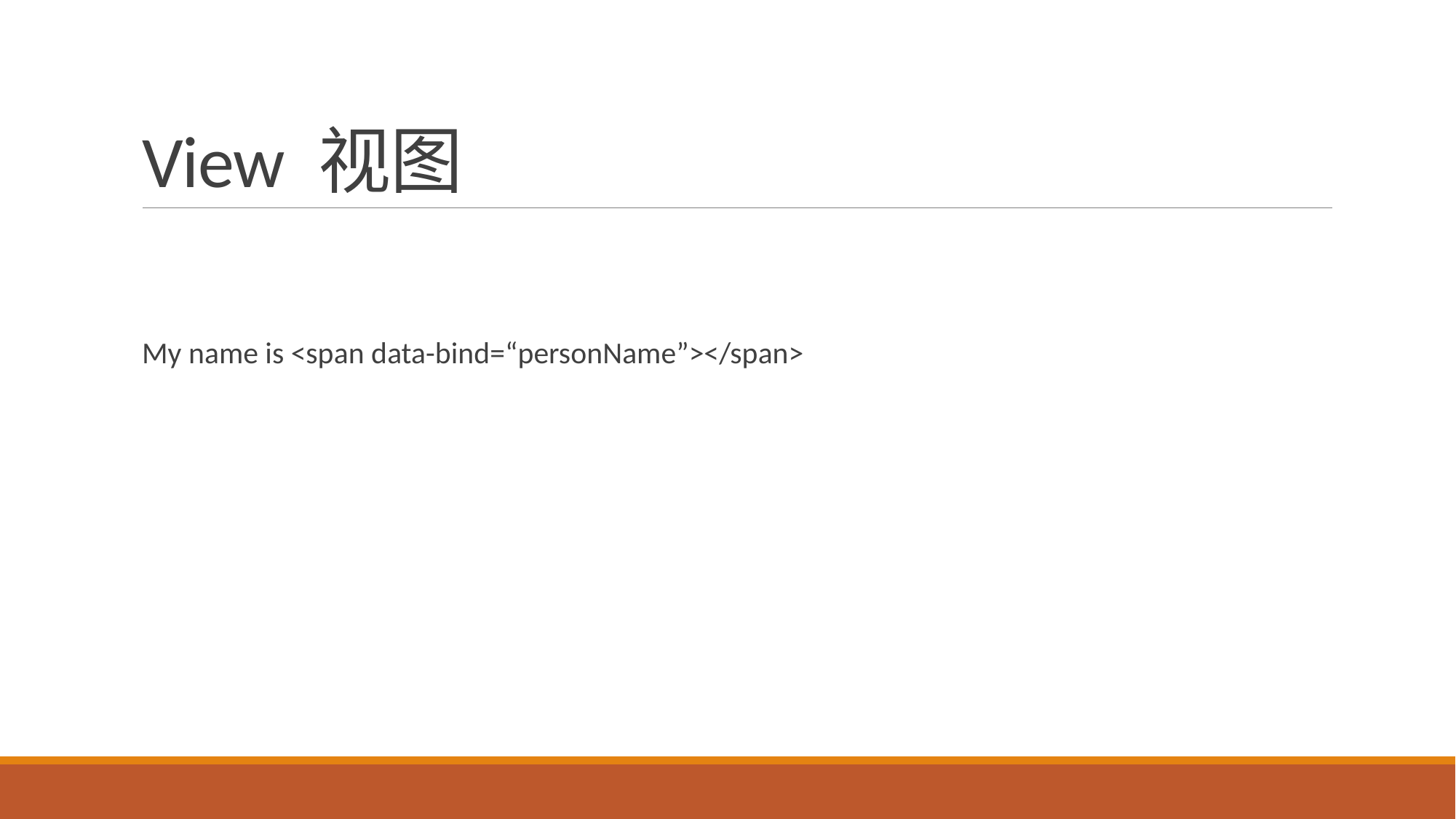

# View 视图

My name is <span data-bind=“personName”></span>